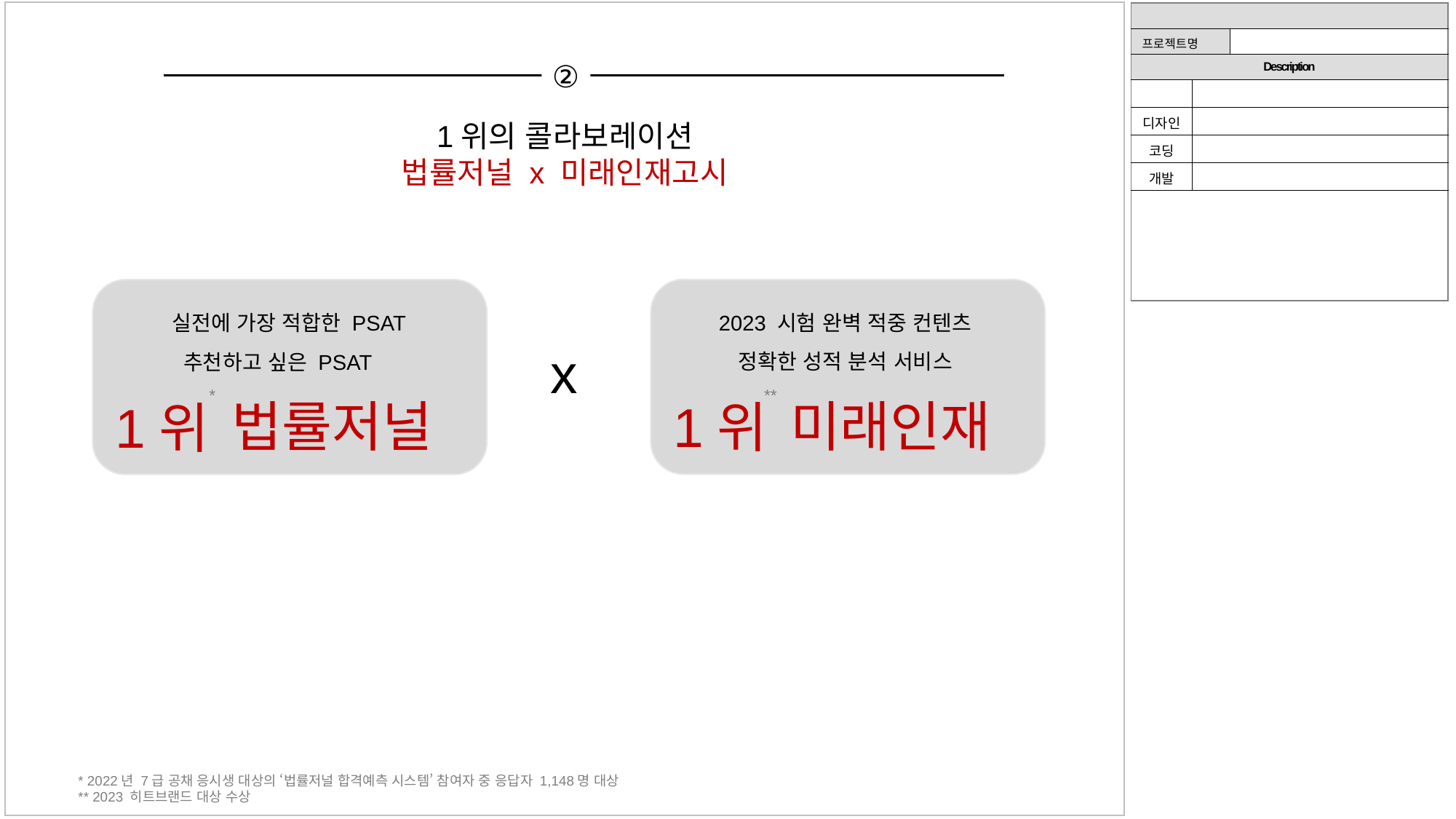

|  |  |  |
| --- | --- | --- |
| 프로젝트명 |  |  |
| Description |  |  |
|  |  |  |
| 디자인 |  |  |
| 코딩 |  |  |
| 개발 |  |  |
|  |  |  |
②
4
3
1
2

1위의 콜라보레이션
법률저널 x 미래인재고시

2023 시험 완벽 적중 컨텐츠
실전에 가장 적합한 PSAT
x
정확한 성적 분석 서비스
추천하고 싶은 PSAT
**
*
미래인재
법률저널
1위
1위
* 2022년 7급 공채 응시생 대상의 ‘법률저널 합격예측 시스템’ 참여자 중 응답자 1,148명 대상
** 2023 히트브랜드 대상 수상